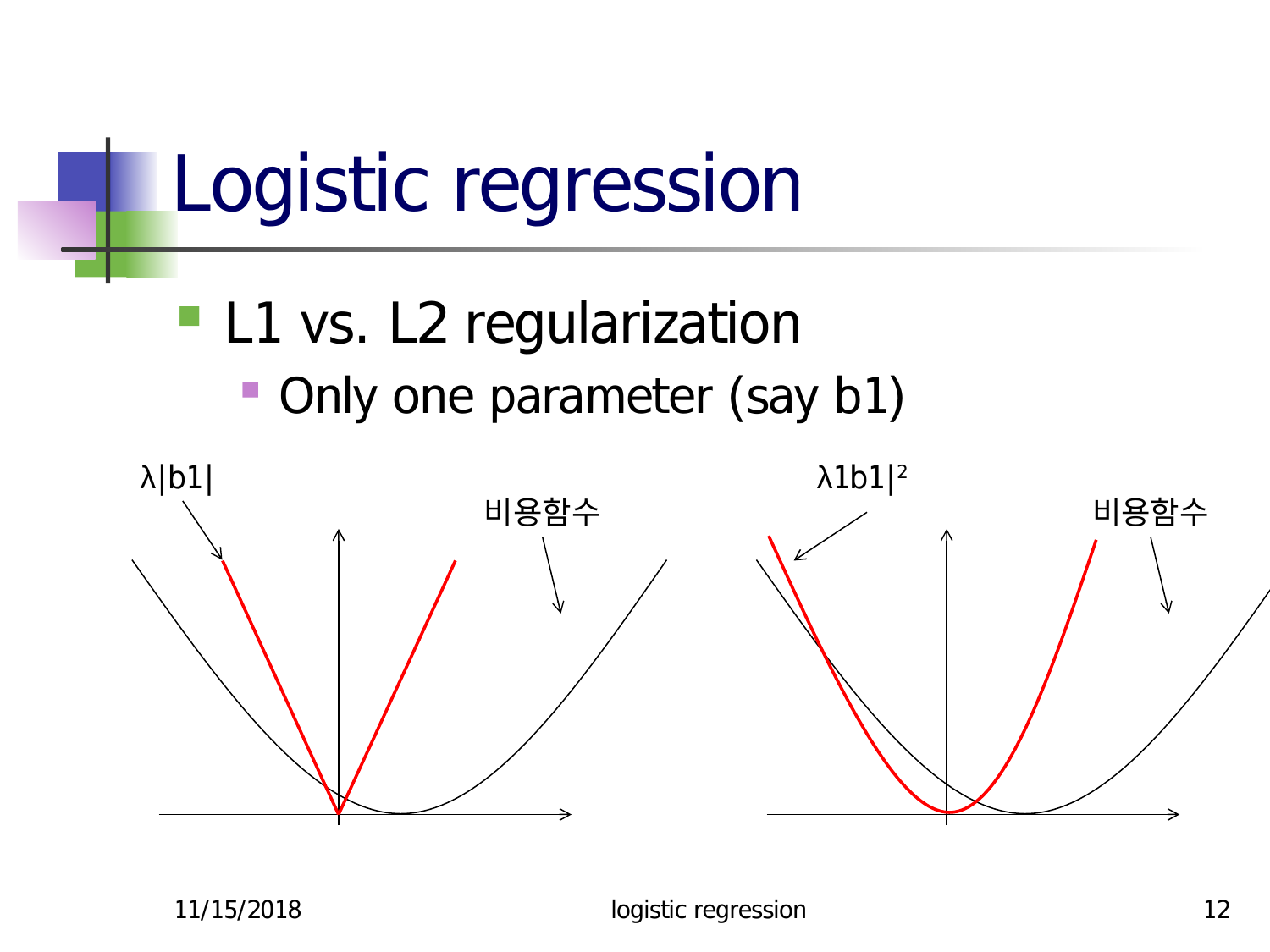

# Logistic regression
L1 vs. L2 regularization
Only one parameter (say b1)
λ|b1|
λ1b1|2
비용함수
비용함수

11/15/2018
logistic regression
12